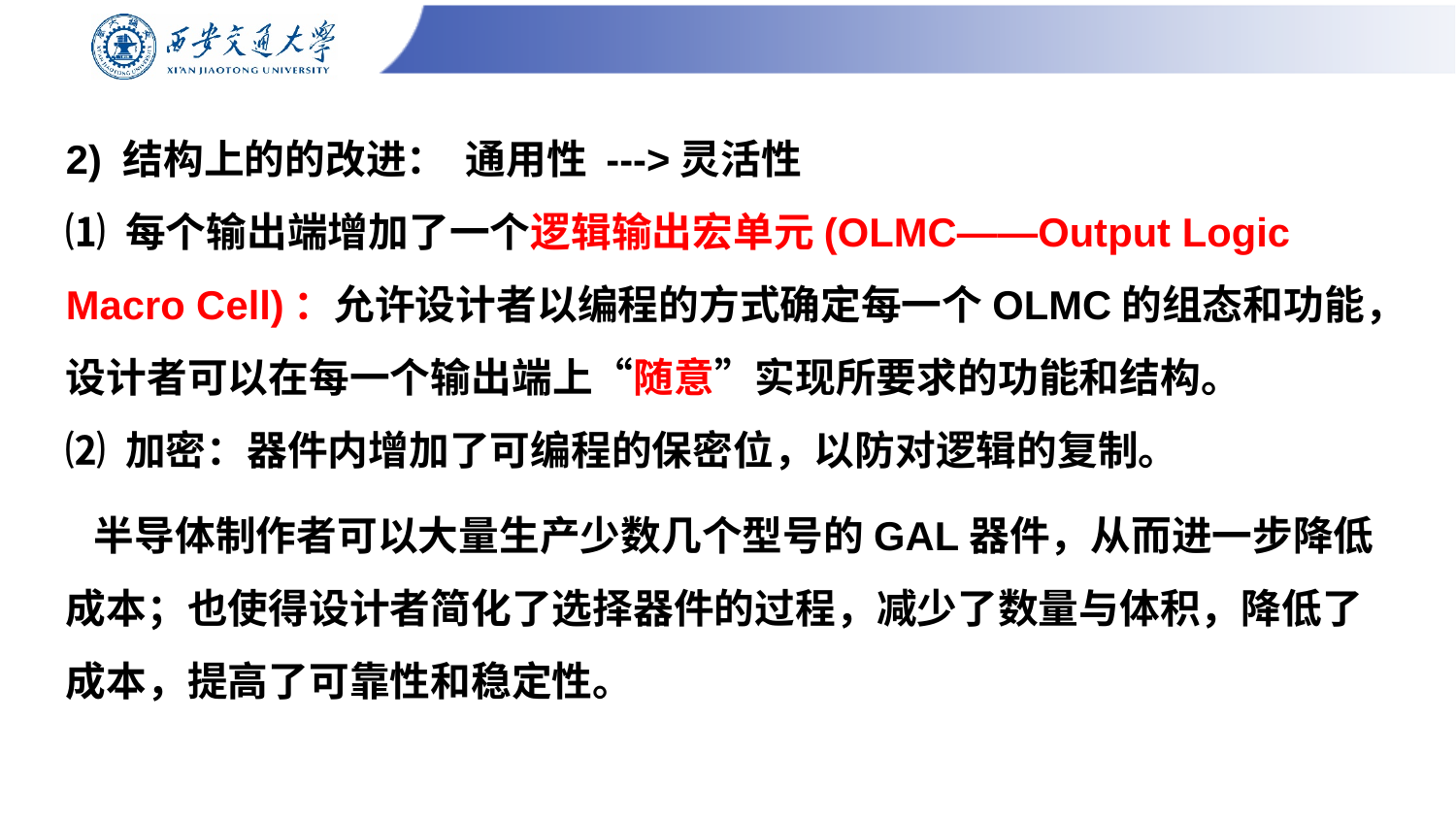

# 2) 结构上的的改进：  通用性 --->灵活性
⑴ 每个输出端增加了一个逻辑输出宏单元(OLMC——Output Logic Macro Cell)：允许设计者以编程的方式确定每一个OLMC的组态和功能，设计者可以在每一个输出端上“随意”实现所要求的功能和结构。
⑵ 加密：器件内增加了可编程的保密位，以防对逻辑的复制。
  半导体制作者可以大量生产少数几个型号的GAL器件，从而进一步降低成本；也使得设计者简化了选择器件的过程，减少了数量与体积，降低了成本，提高了可靠性和稳定性。